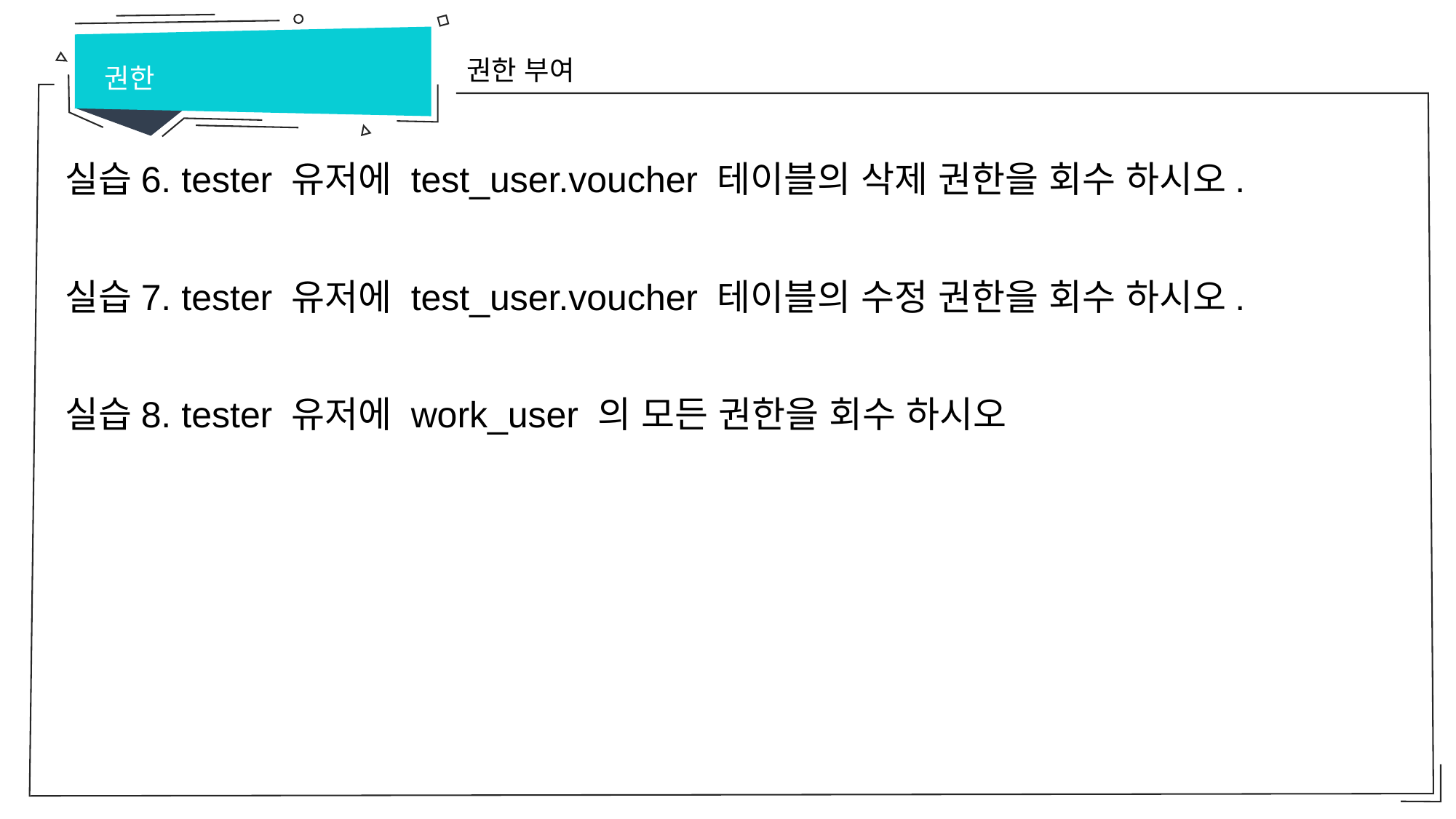

권한
권한 부여
실습6. tester 유저에 test_user.voucher 테이블의 삭제 권한을 회수 하시오.

실습7. tester 유저에 test_user.voucher 테이블의 수정 권한을 회수 하시오.

실습8. tester 유저에 work_user 의 모든 권한을 회수 하시오